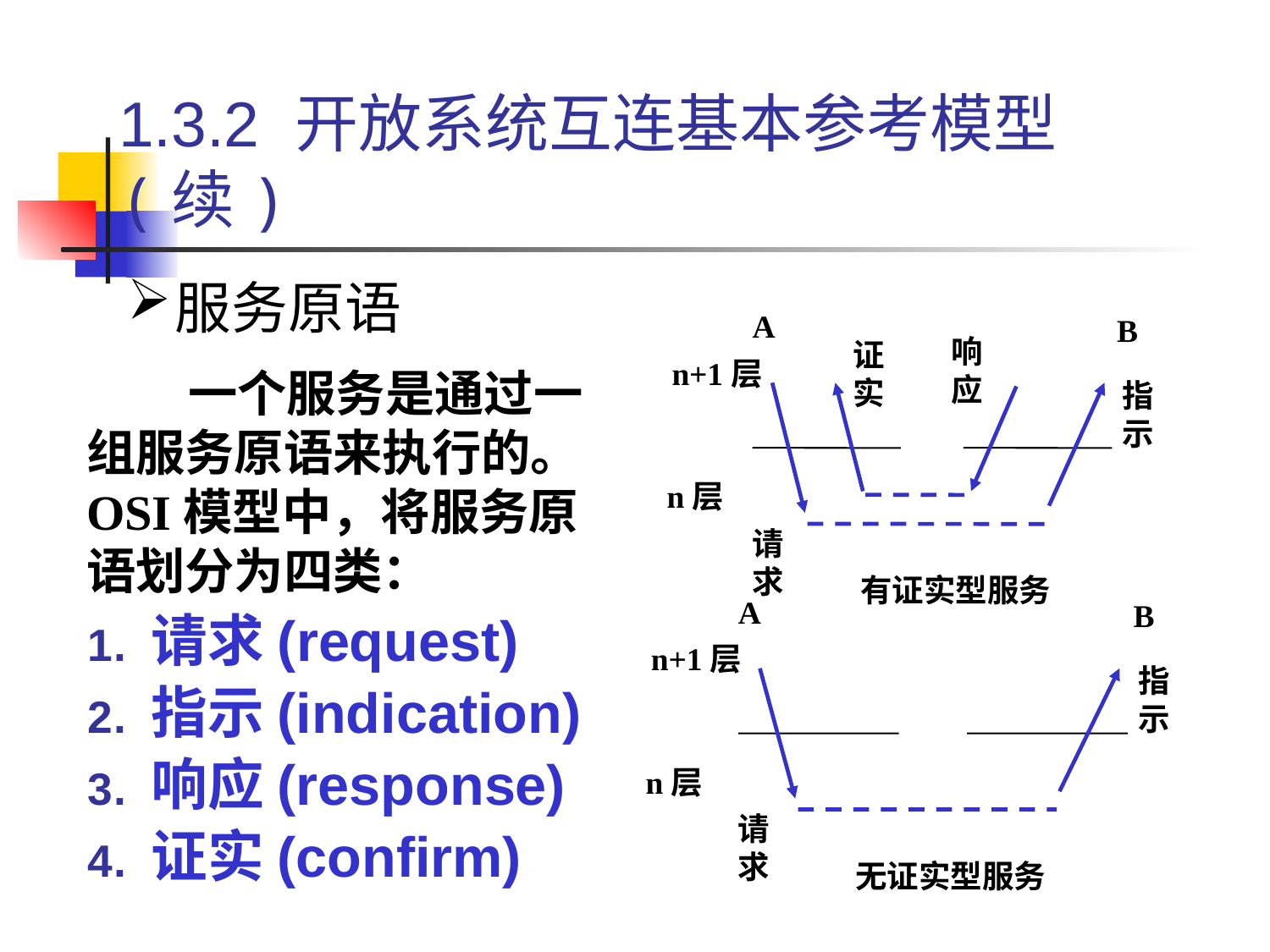

# 1.3.2 开放系统互连基本参考模型(续)
服务原语
A
B
响应
证实
n+1层
指示

n层

请求

有证实型服务
        一个服务是通过一组服务原语来执行的。OSI模型中，将服务原语划分为四类：
A
B
n+1层
指示

n层
请求

无证实型服务
请求(request)
指示(indication)
响应(response)
证实(confirm)